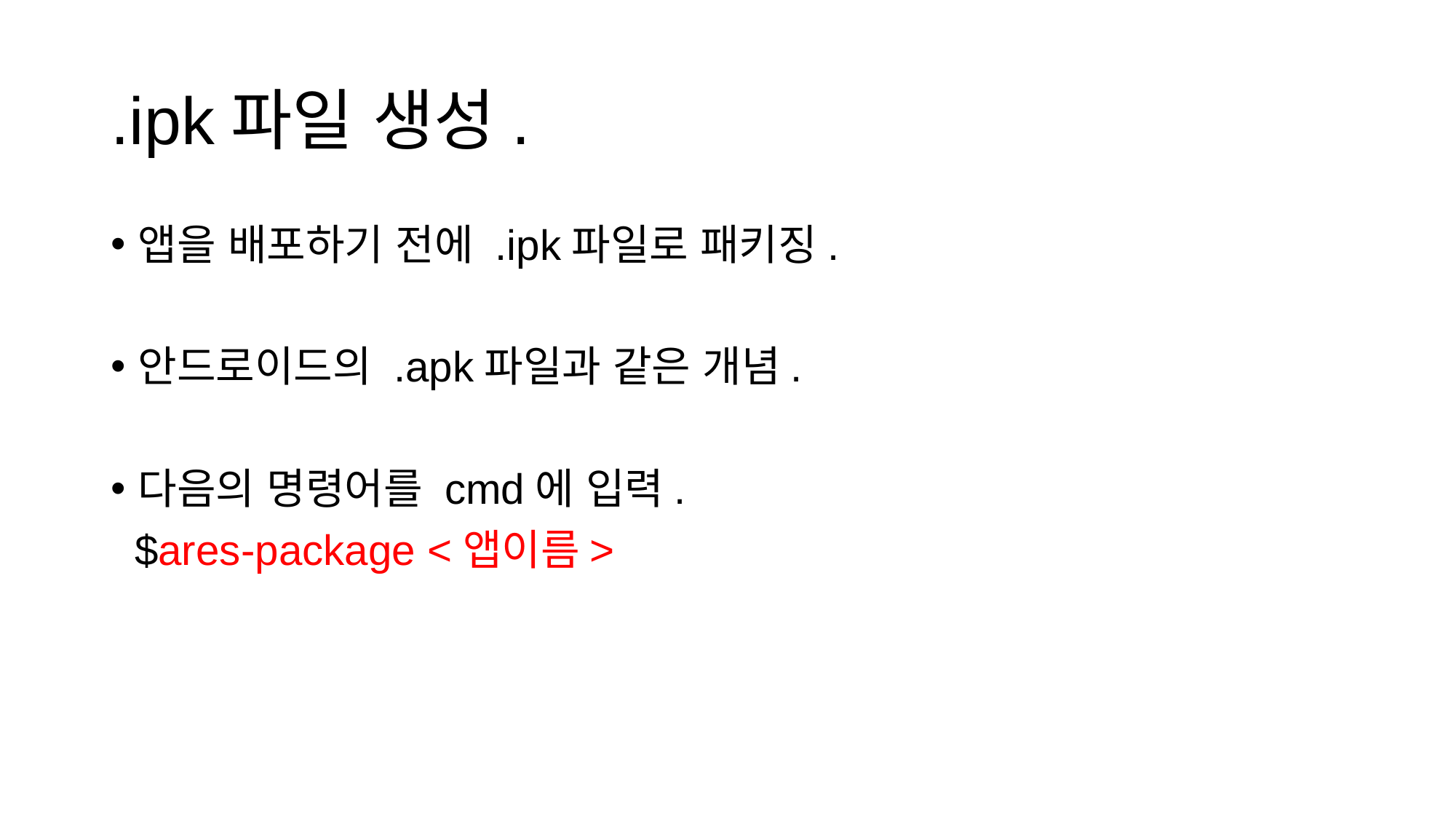

# .ipk파일 생성.
앱을 배포하기 전에 .ipk파일로 패키징.

안드로이드의 .apk파일과 같은 개념.

다음의 명령어를 cmd에 입력.
  $ares-package <앱이름>